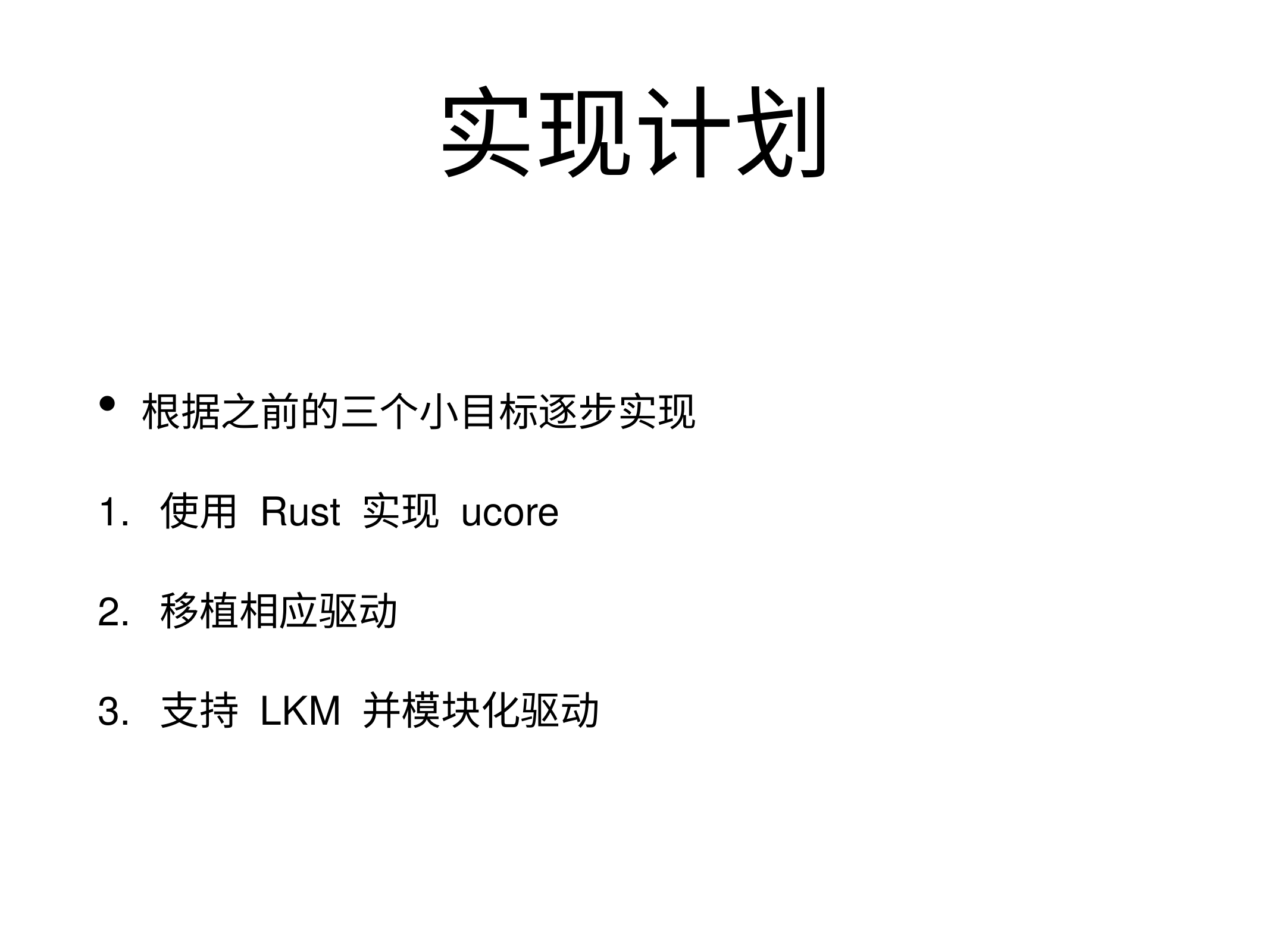

# 实现计划
根据之前的三个小目标逐步实现
使用 Rust 实现 ucore
移植相应驱动
支持 LKM 并模块化驱动
6